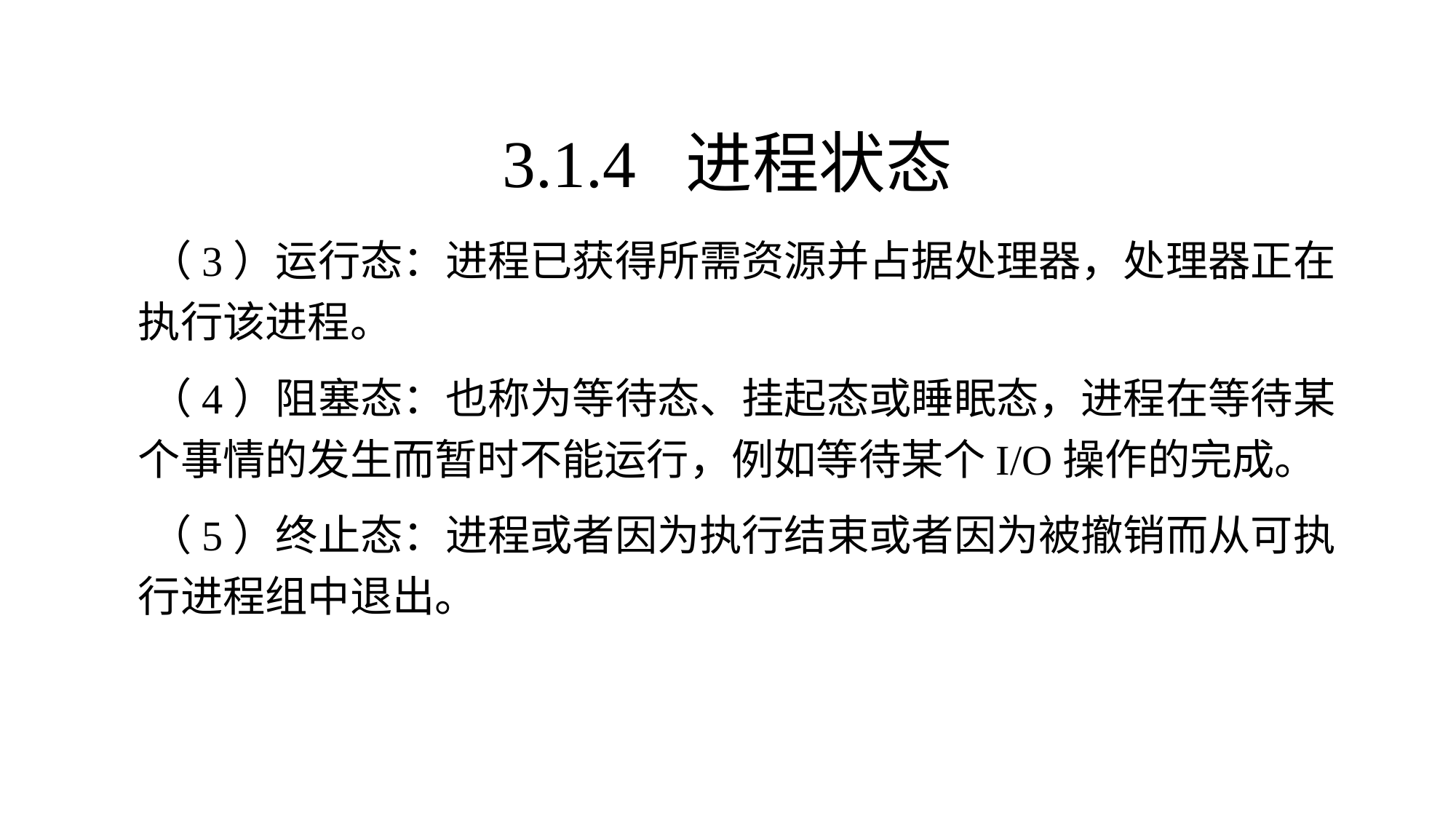

（3）运行态：进程已获得所需资源并占据处理器，处理器正在执行该进程。
   （4）阻塞态：也称为等待态、挂起态或睡眠态，进程在等待某个事情的发生而暂时不能运行，例如等待某个I/O操作的完成。
   （5）终止态：进程或者因为执行结束或者因为被撤销而从可执行进程组中退出。

3.1.4  进程状态
14